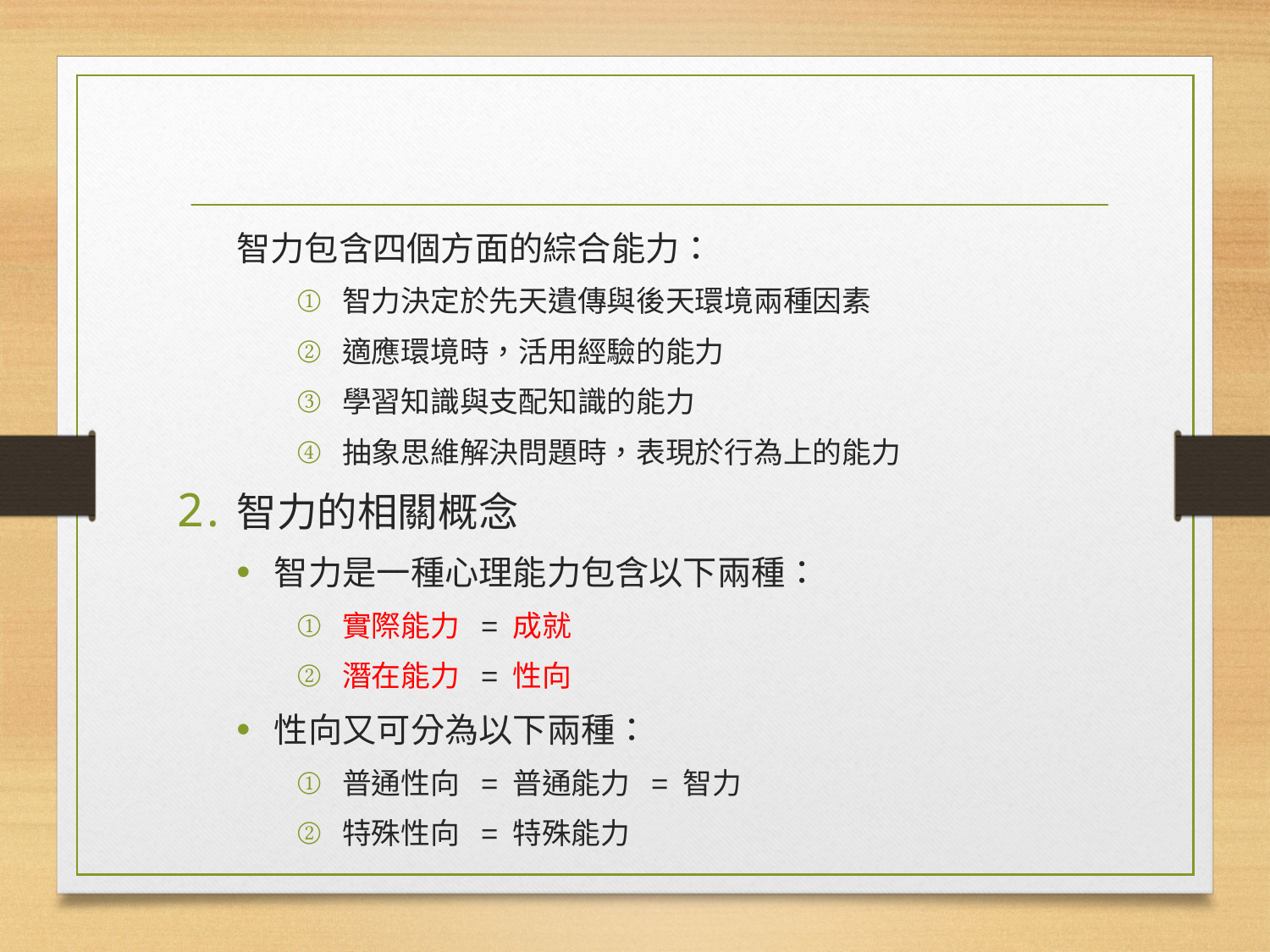

#
智力包含四個方面的綜合能力：
智力決定於先天遺傳與後天環境兩種因素
適應環境時，活用經驗的能力
學習知識與支配知識的能力
抽象思維解決問題時，表現於行為上的能力
智力的相關概念
智力是一種心理能力包含以下兩種：
實際能力 = 成就
潛在能力 = 性向
性向又可分為以下兩種：
普通性向 = 普通能力 = 智力
特殊性向 = 特殊能力